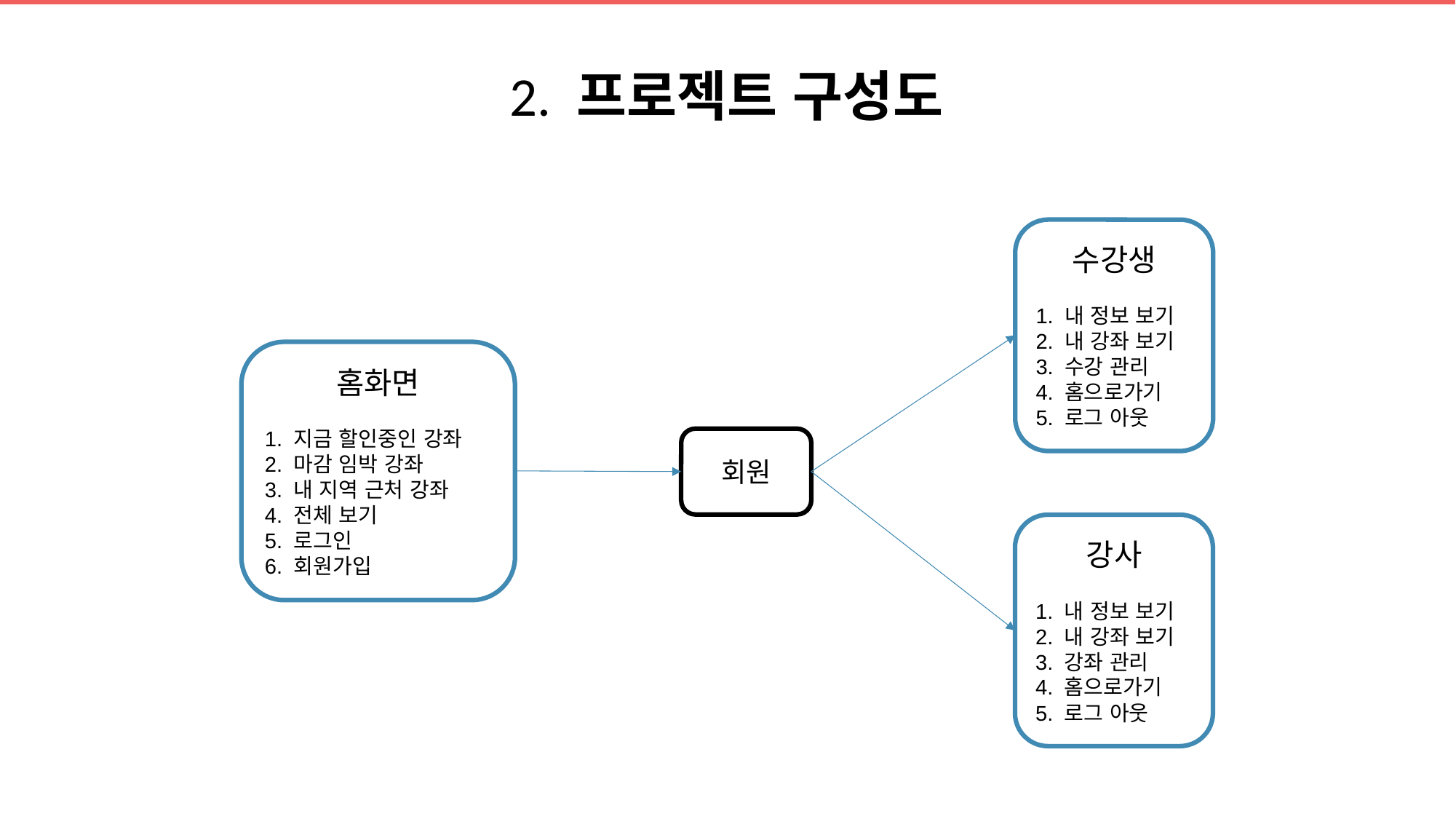

# 2. 프로젝트 구성도
수강생

1. 내 정보 보기
2. 내 강좌 보기
3. 수강 관리
4. 홈으로가기
5. 로그 아웃
홈화면

1. 지금 할인중인 강좌
2. 마감 임박 강좌
3. 내 지역 근처 강좌
4. 전체 보기
5. 로그인
6. 회원가입
회원
강사

1. 내 정보 보기
2. 내 강좌 보기
3. 강좌 관리
4. 홈으로가기
5. 로그 아웃